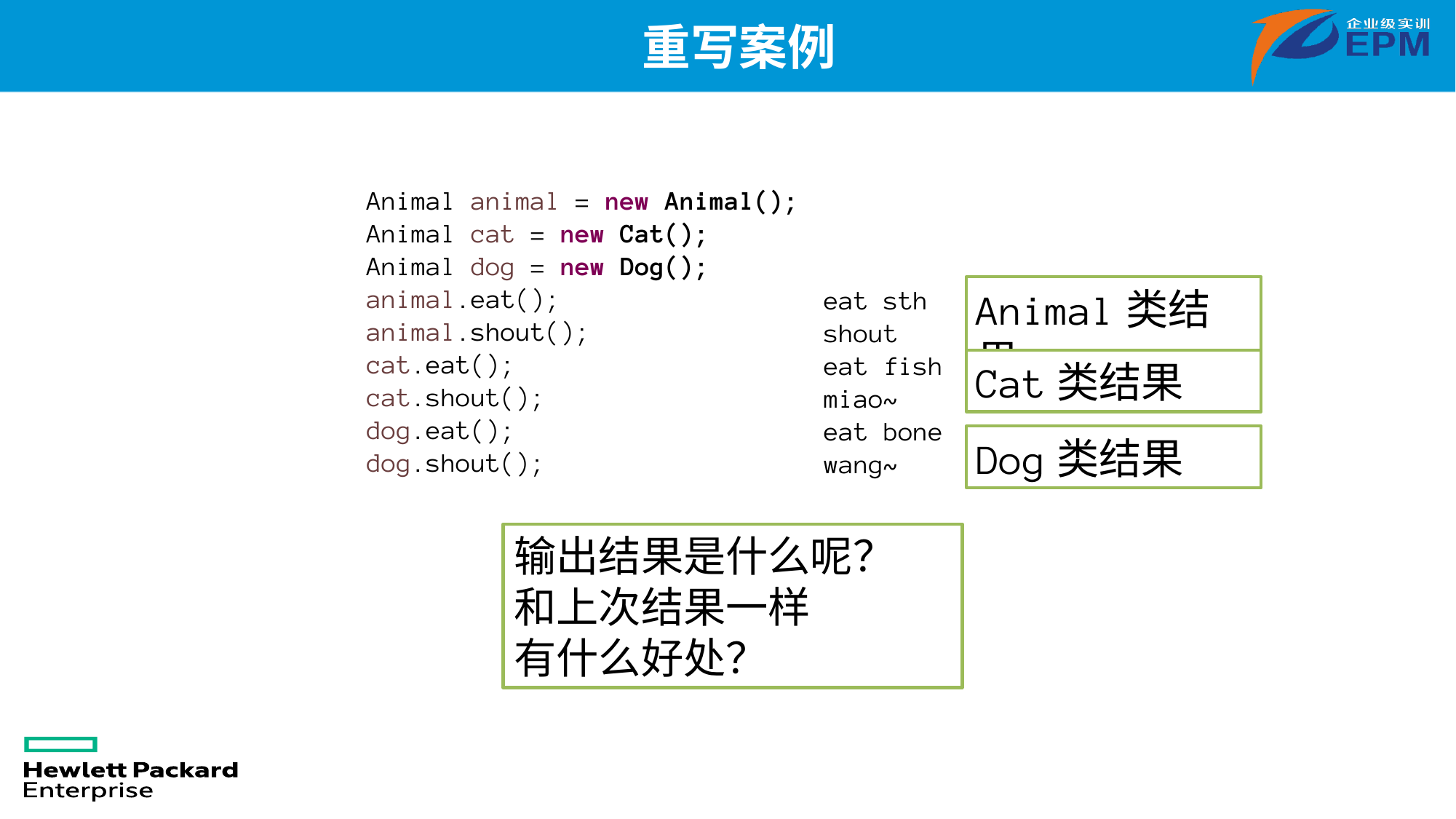

# 重写案例
Animal animal = new Animal();
Animal cat = new Cat();
Animal dog = new Dog();
animal.eat();
animal.shout();
cat.eat();
cat.shout();
dog.eat();
dog.shout();
eat sth
shout
eat fish
miao~
eat bone
wang~
Animal类结果
Cat类结果
Dog类结果
输出结果是什么呢？
和上次结果一样
有什么好处？